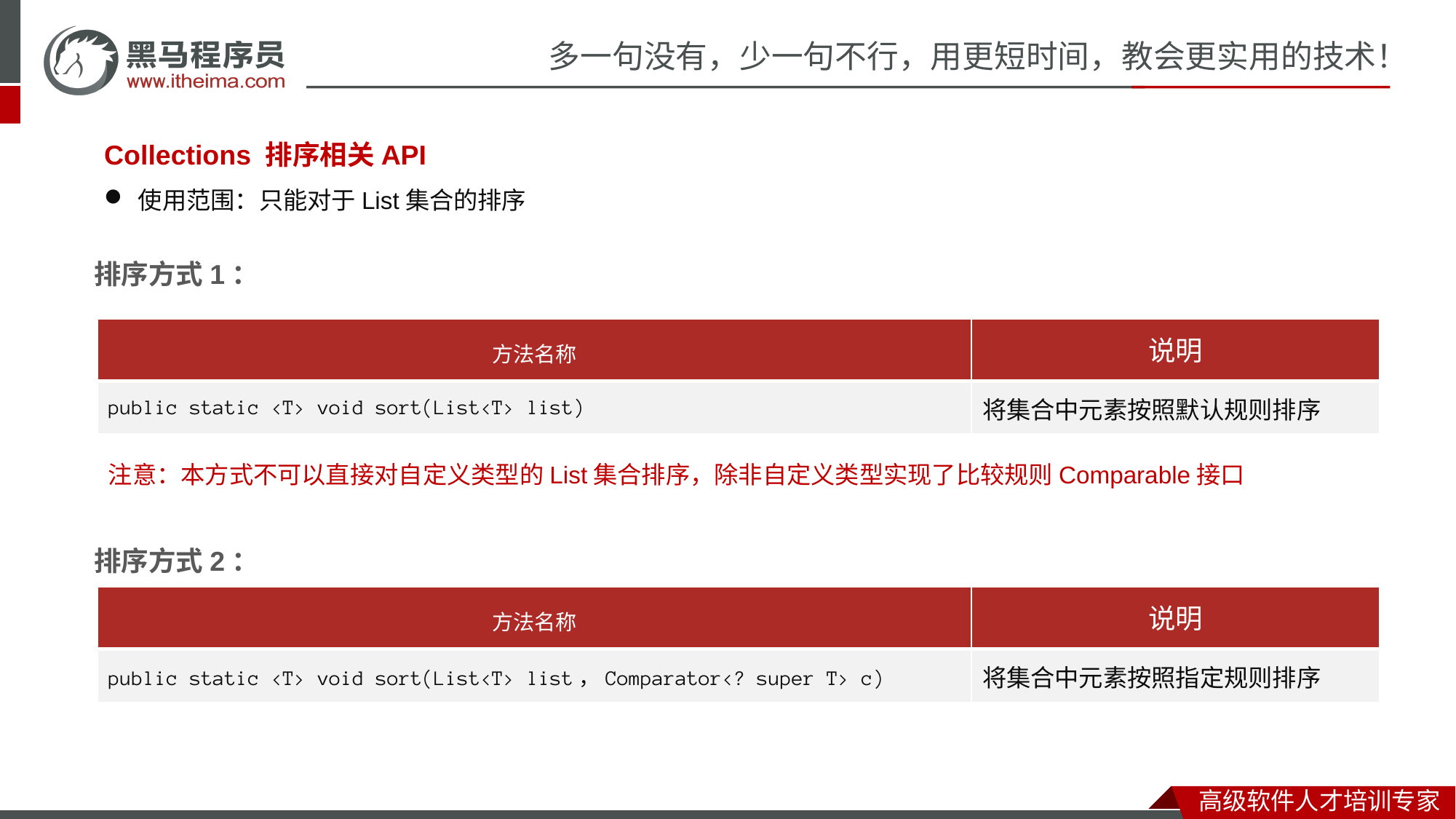

Collections 排序相关API
使用范围：只能对于List集合的排序

排序方式1：
| 方法名称 | 说明 |
| --- | --- |
| public static <T> void sort(List<T> list) | 将集合中元素按照默认规则排序 |
注意：本方式不可以直接对自定义类型的List集合排序，除非自定义类型实现了比较规则Comparable接口
排序方式2：
| 方法名称 | 说明 |
| --- | --- |
| public static <T> void sort(List<T> list，Comparator<? super T> c) | 将集合中元素按照指定规则排序 |